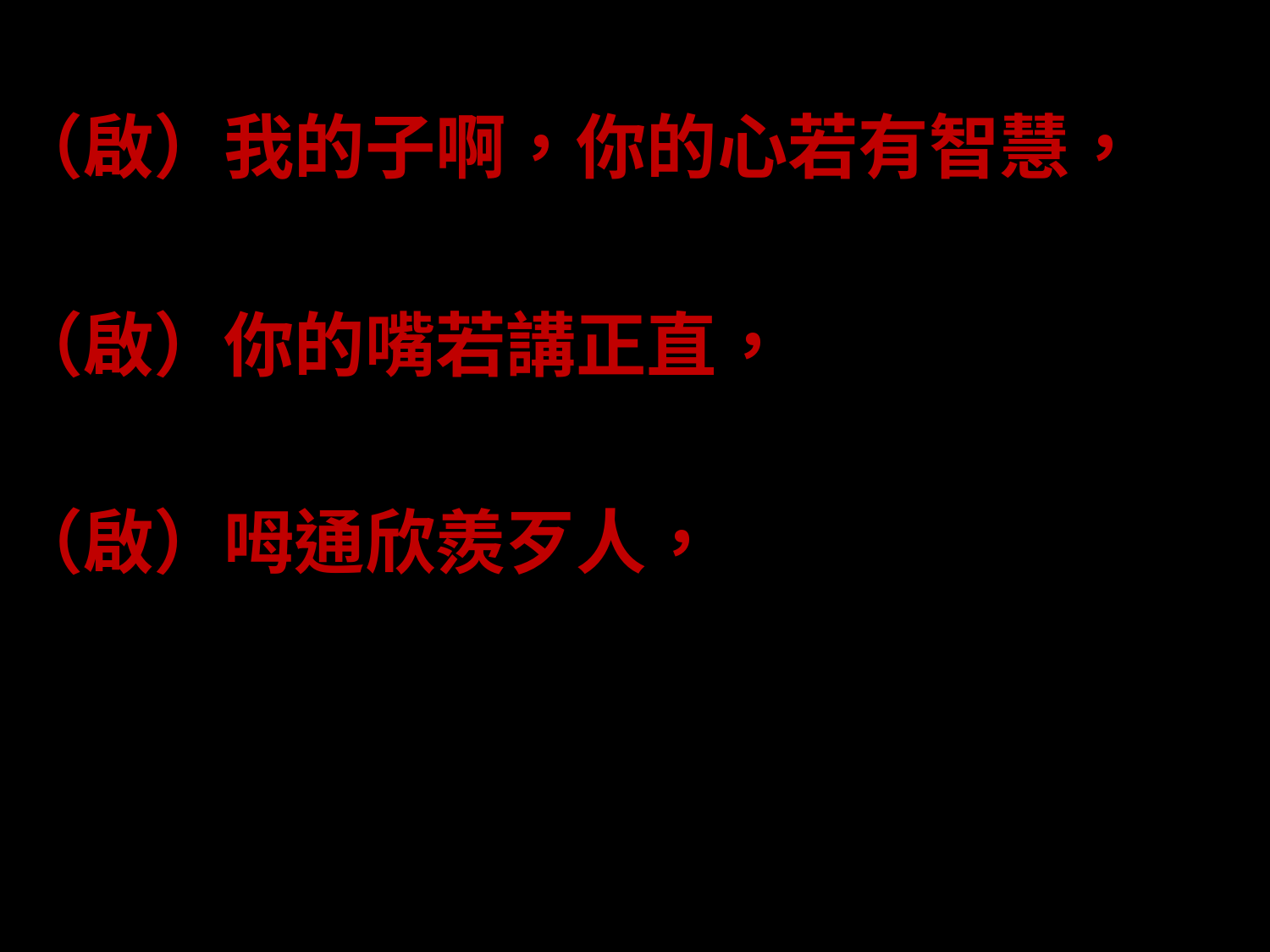

（啟）我的子啊，你的心若有智慧，
（應）我的心會真歡喜。
（啟）你的嘴若講正直，
（應）我的心會真快樂。
（啟）呣通欣羨歹人，
（應）著不時敬畏上主；